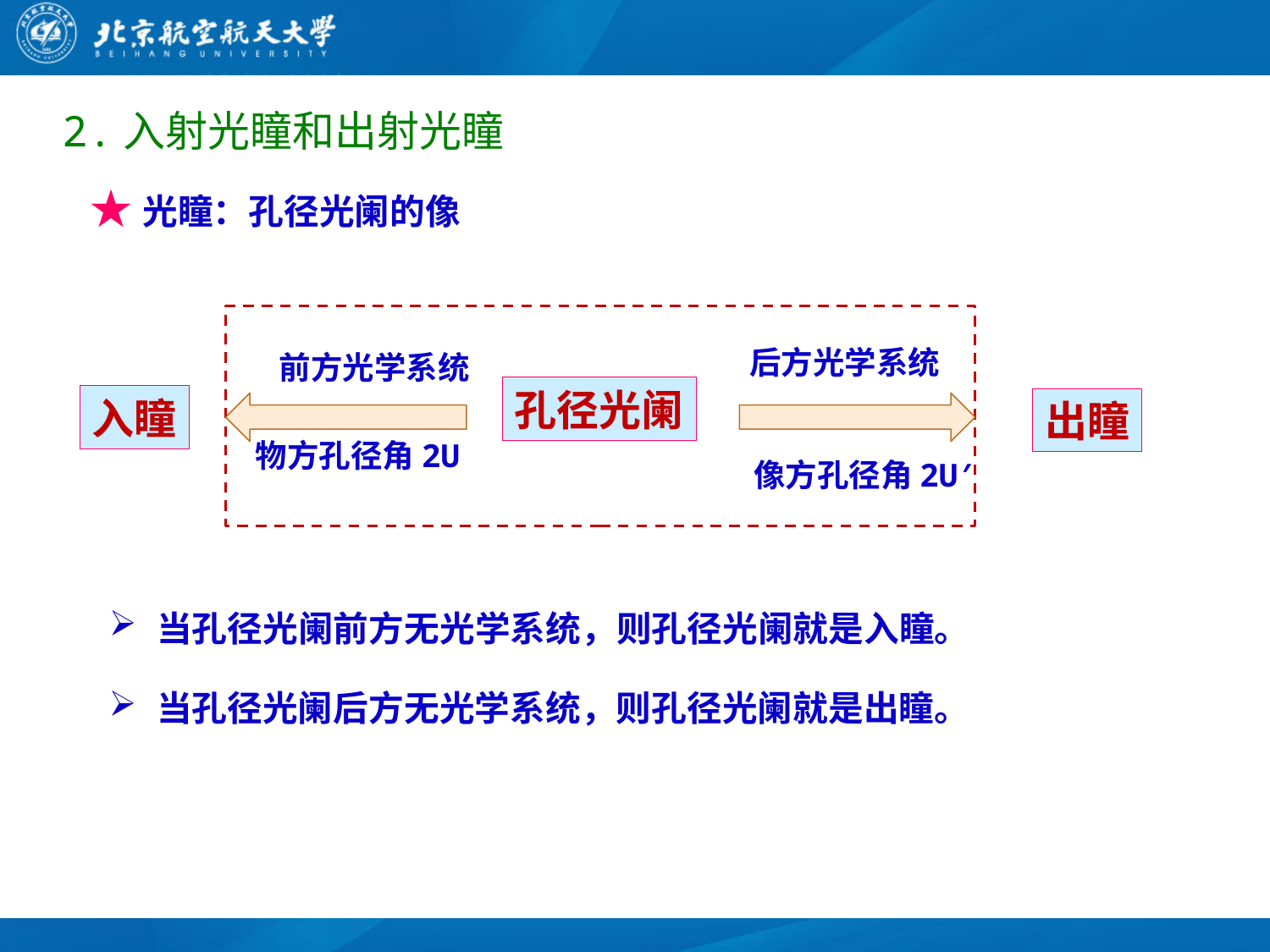

2.入射光瞳和出射光瞳
★光瞳：孔径光阑的像

后方光学系统
前方光学系统
孔径光阑
入瞳
出瞳

物方孔径角2U
像方孔径角2U′
当孔径光阑前方无光学系统，则孔径光阑就是入瞳。
当孔径光阑后方无光学系统，则孔径光阑就是出瞳。